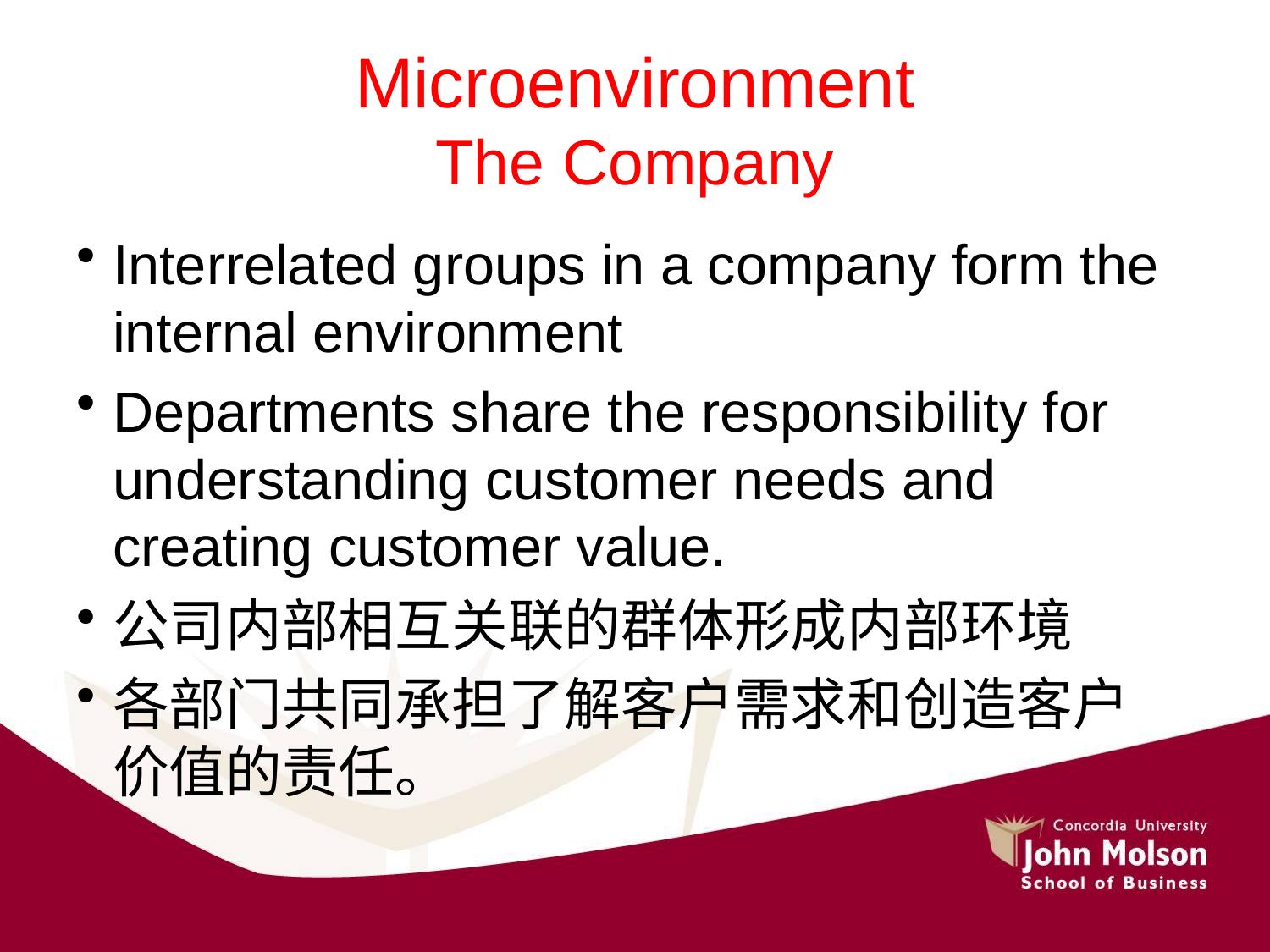

# Microenvironment The Company
Interrelated groups in a company form the internal environment
Departments share the responsibility for understanding customer needs and creating customer value.
公司内部相互关联的群体形成内部环境
各部门共同承担了解客户需求和创造客户价值的责任。